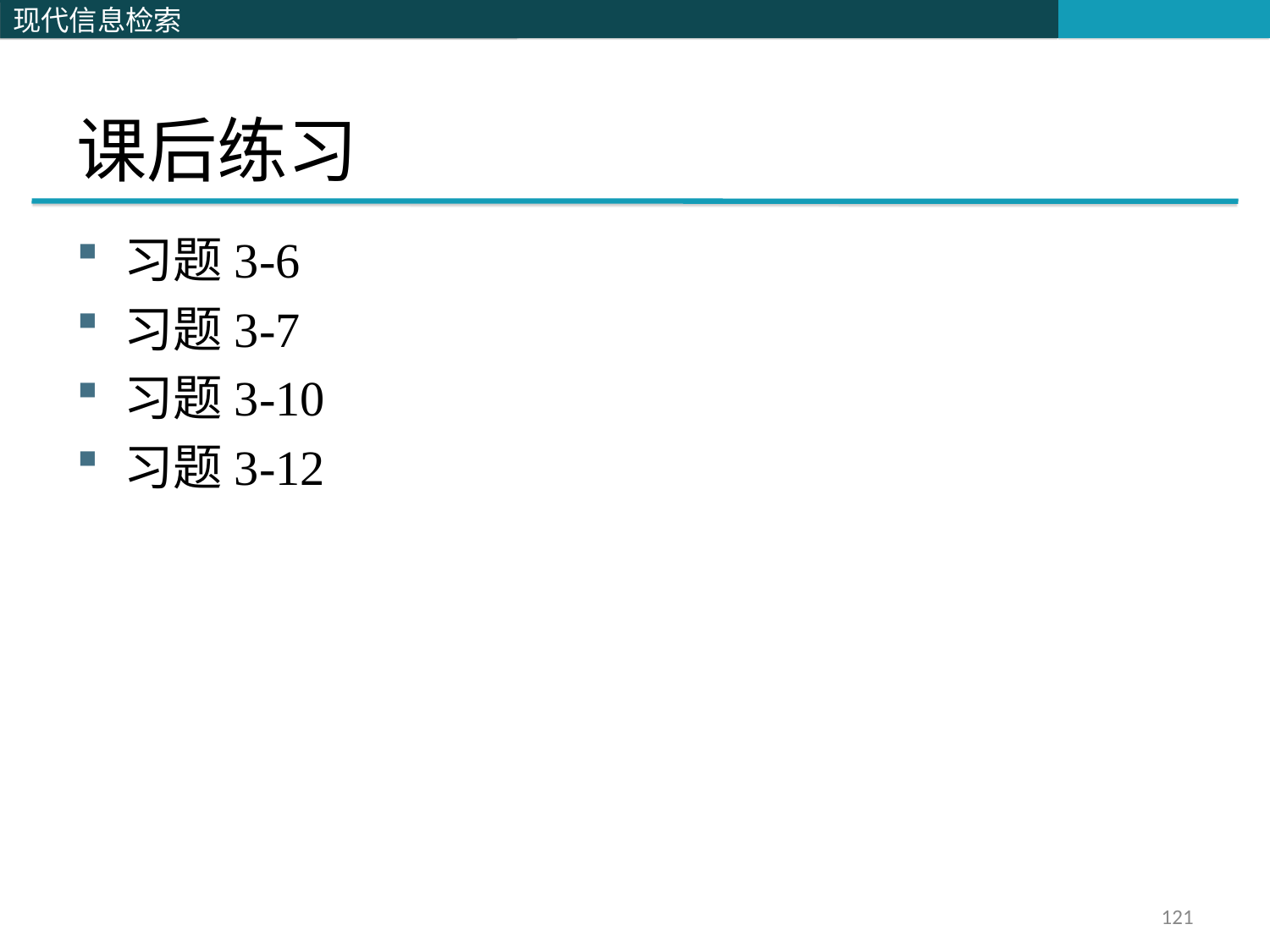

# 课后练习
习题3-6
习题3-7
习题3-10
习题3-12
121